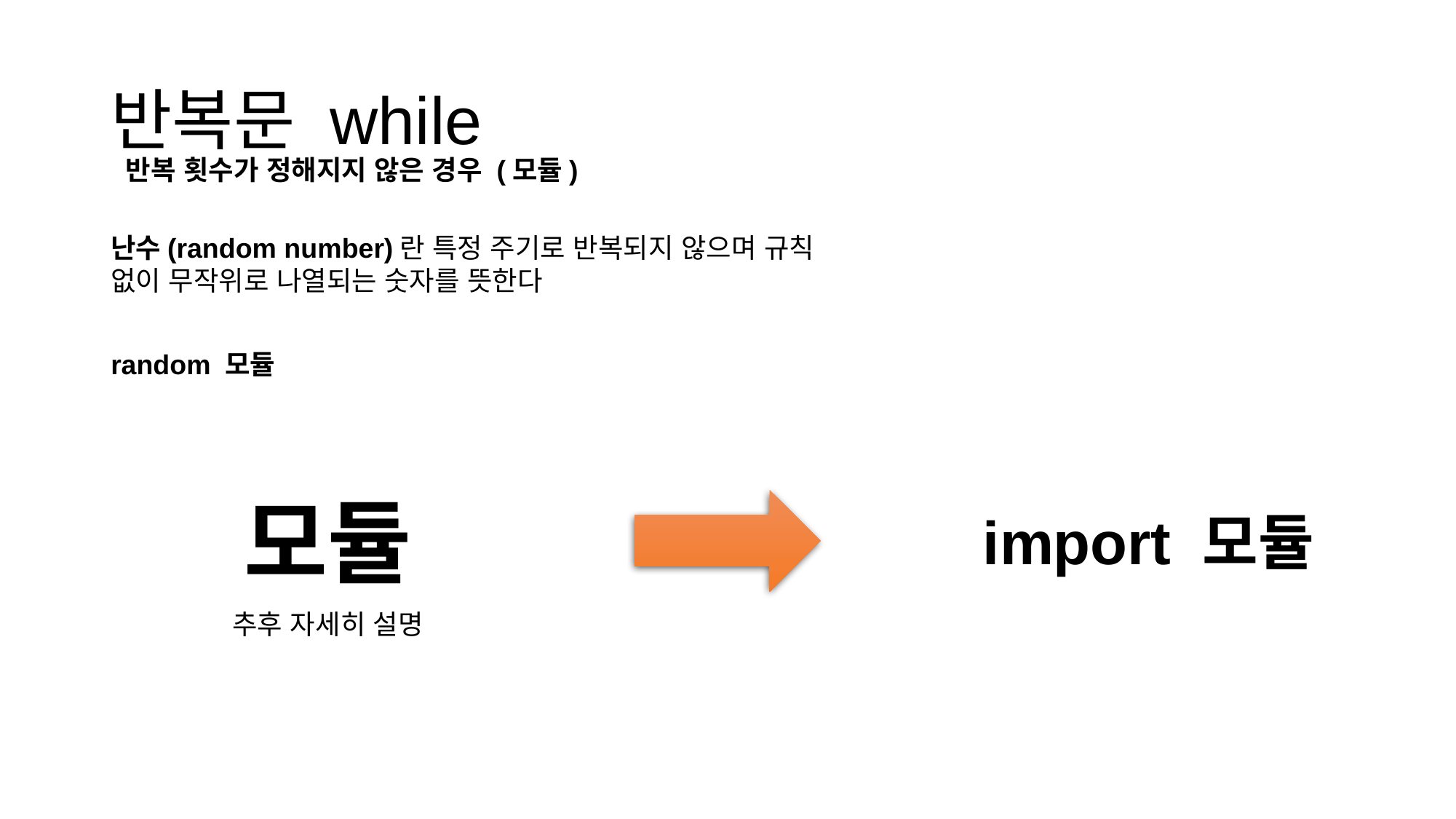

# 반복문 while
반복 횟수가 정해지지 않은 경우 (모듈)
난수(random number)란 특정 주기로 반복되지 않으며 규칙 없이 무작위로 나열되는 숫자를 뜻한다
random 모듈
모듈

import 모듈
추후 자세히 설명